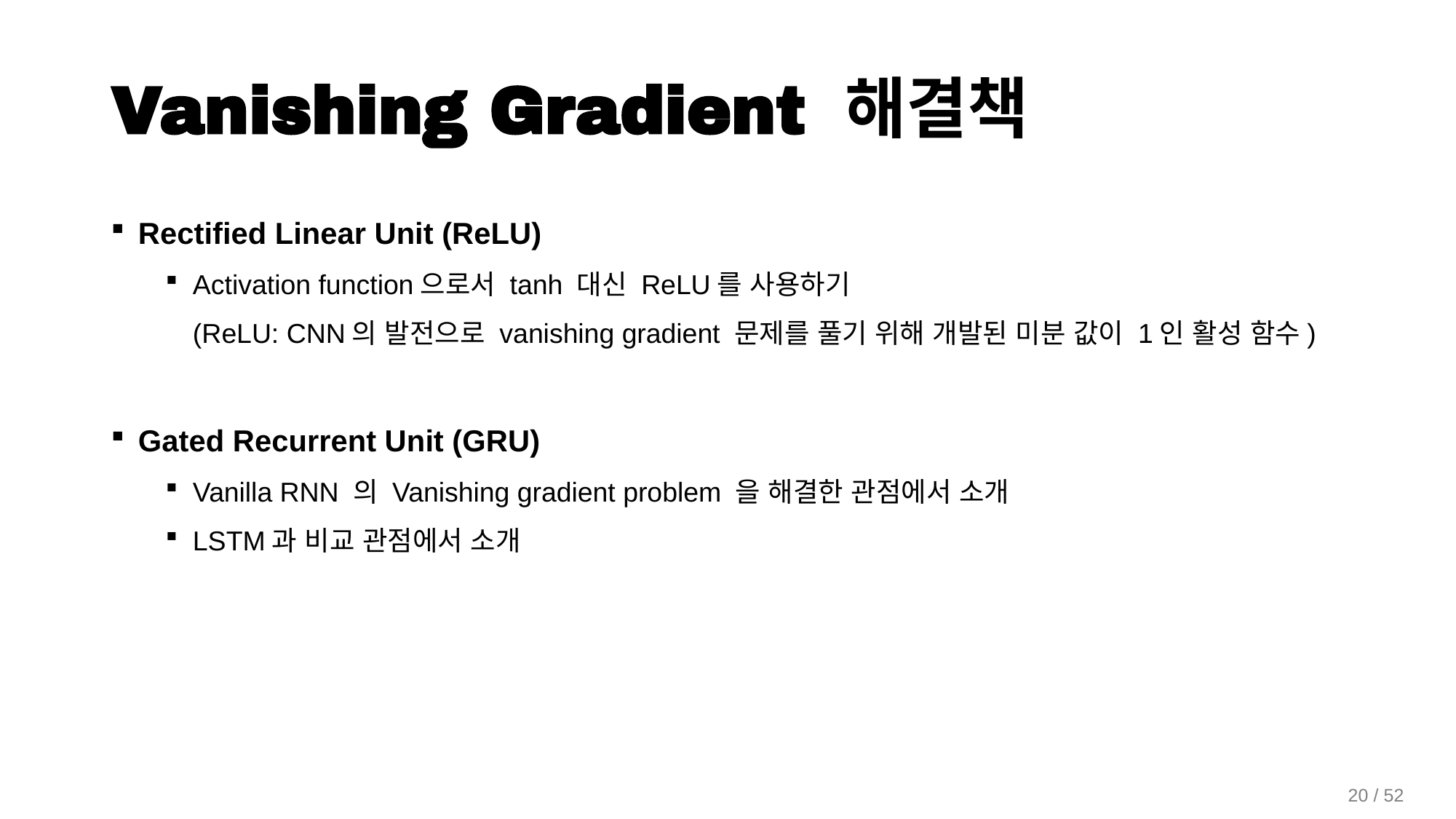

Vanishing Gradient 해결책
Rectified Linear Unit (ReLU)
Activation function으로서 tanh 대신 ReLU를 사용하기
(ReLU: CNN의 발전으로 vanishing gradient 문제를 풀기 위해 개발된 미분 값이 1인 활성 함수)

Gated Recurrent Unit (GRU)
Vanilla RNN 의 Vanishing gradient problem 을 해결한 관점에서 소개
LSTM과 비교 관점에서 소개